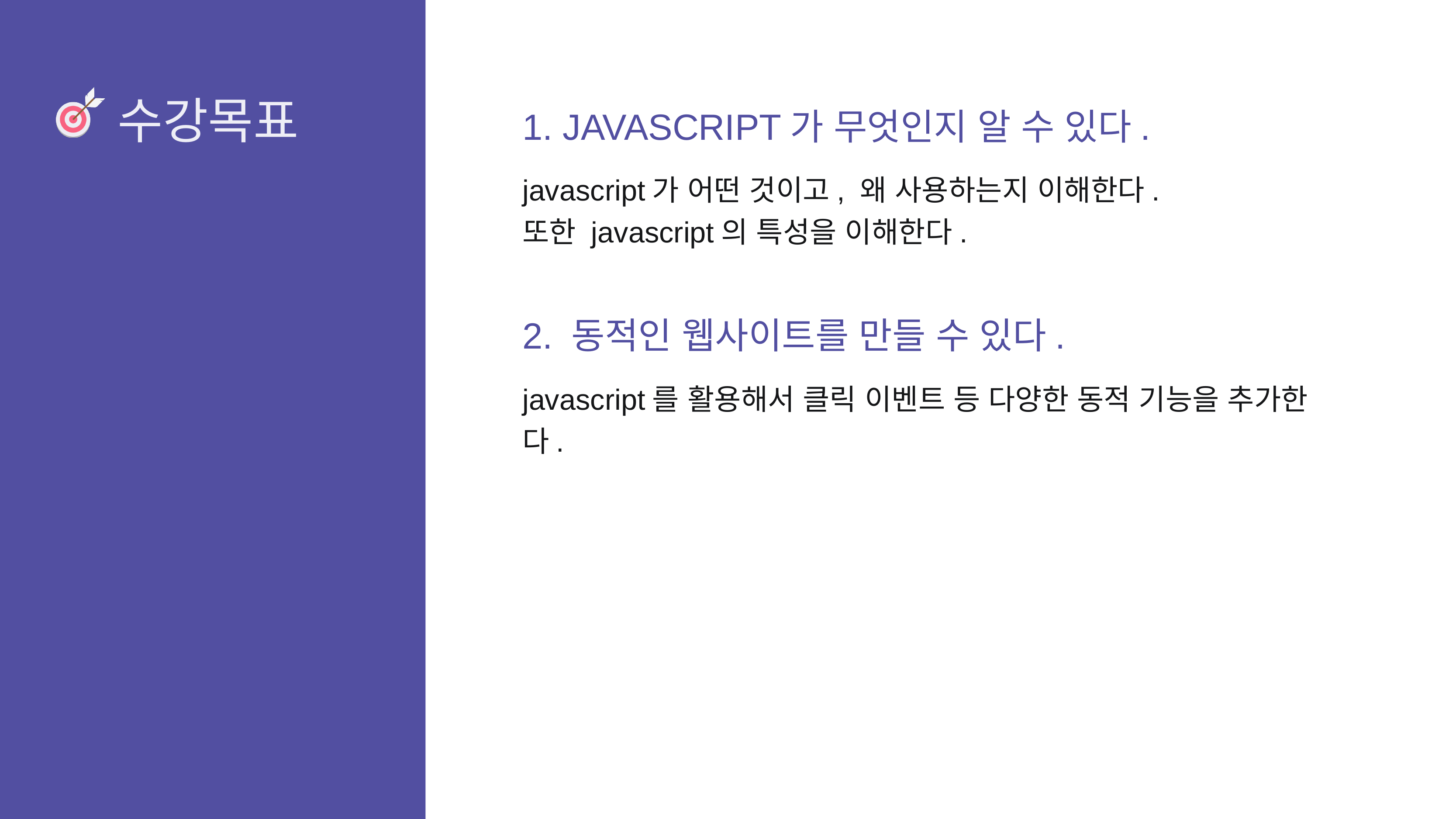

1. JAVASCRIPT가 무엇인지 알 수 있다.
javascript가 어떤 것이고, 왜 사용하는지 이해한다.
또한 javascript의 특성을 이해한다.
2. 동적인 웹사이트를 만들 수 있다.
javascript를 활용해서 클릭 이벤트 등 다양한 동적 기능을 추가한다.